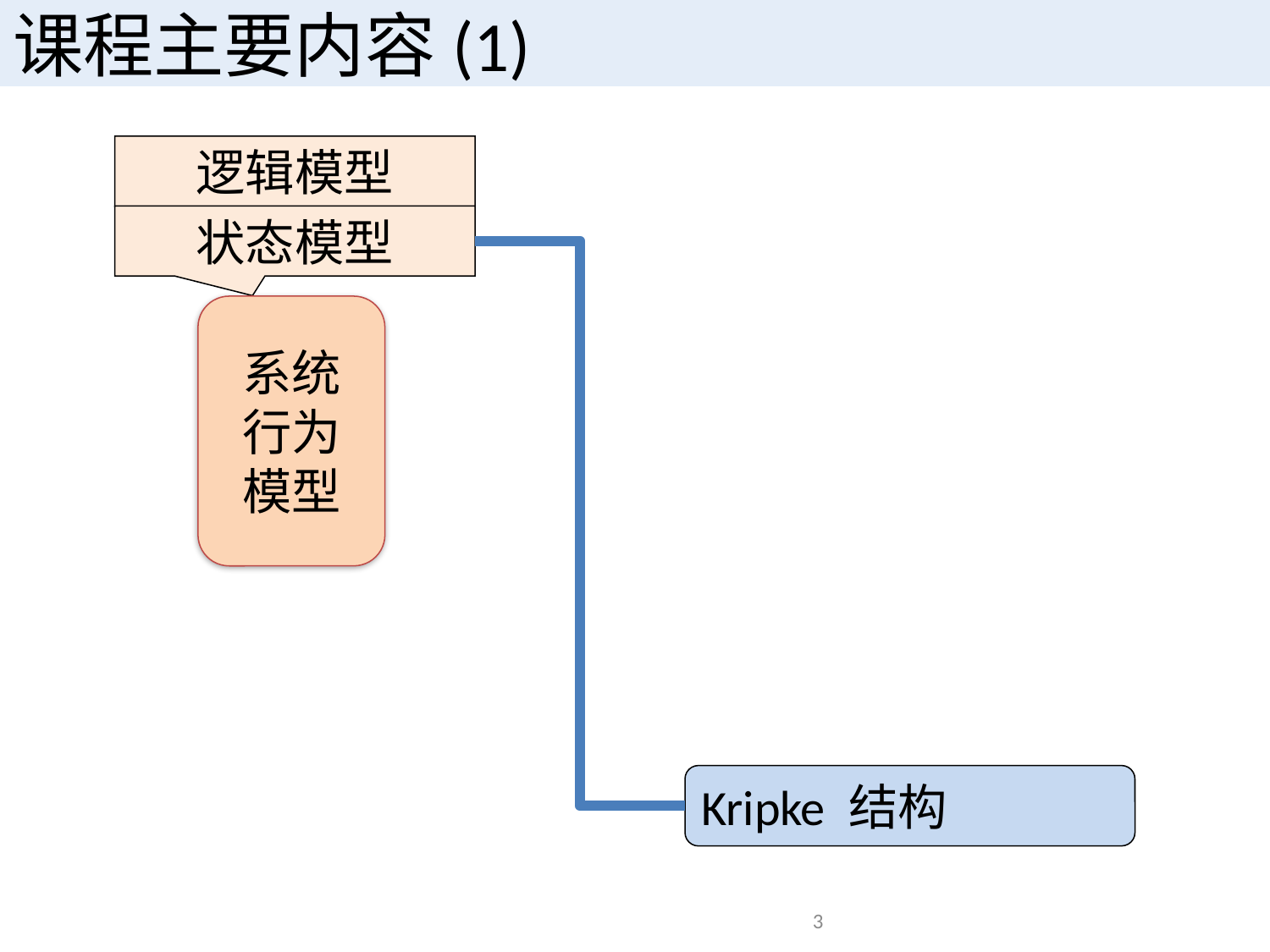

# 课程主要内容(1)
逻辑模型
状态模型

系统行为模型

Kripke 结构

3